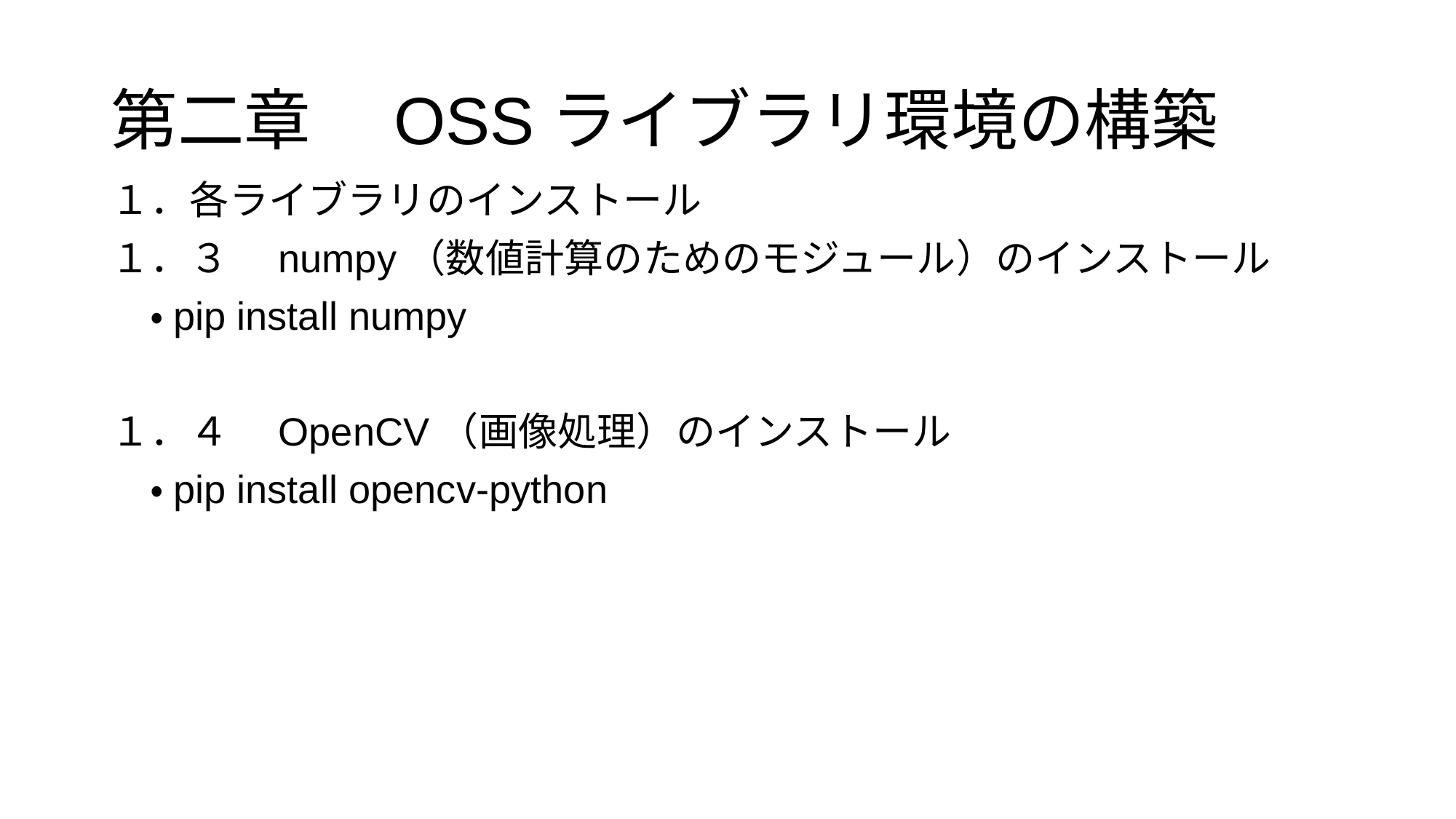

# 第二章　OSSライブラリ環境の構築
１．各ライブラリのインストール
１．３　numpy（数値計算のためのモジュール）のインストール
　・pip install numpy

１．４　OpenCV（画像処理）のインストール
　・pip install opencv-python